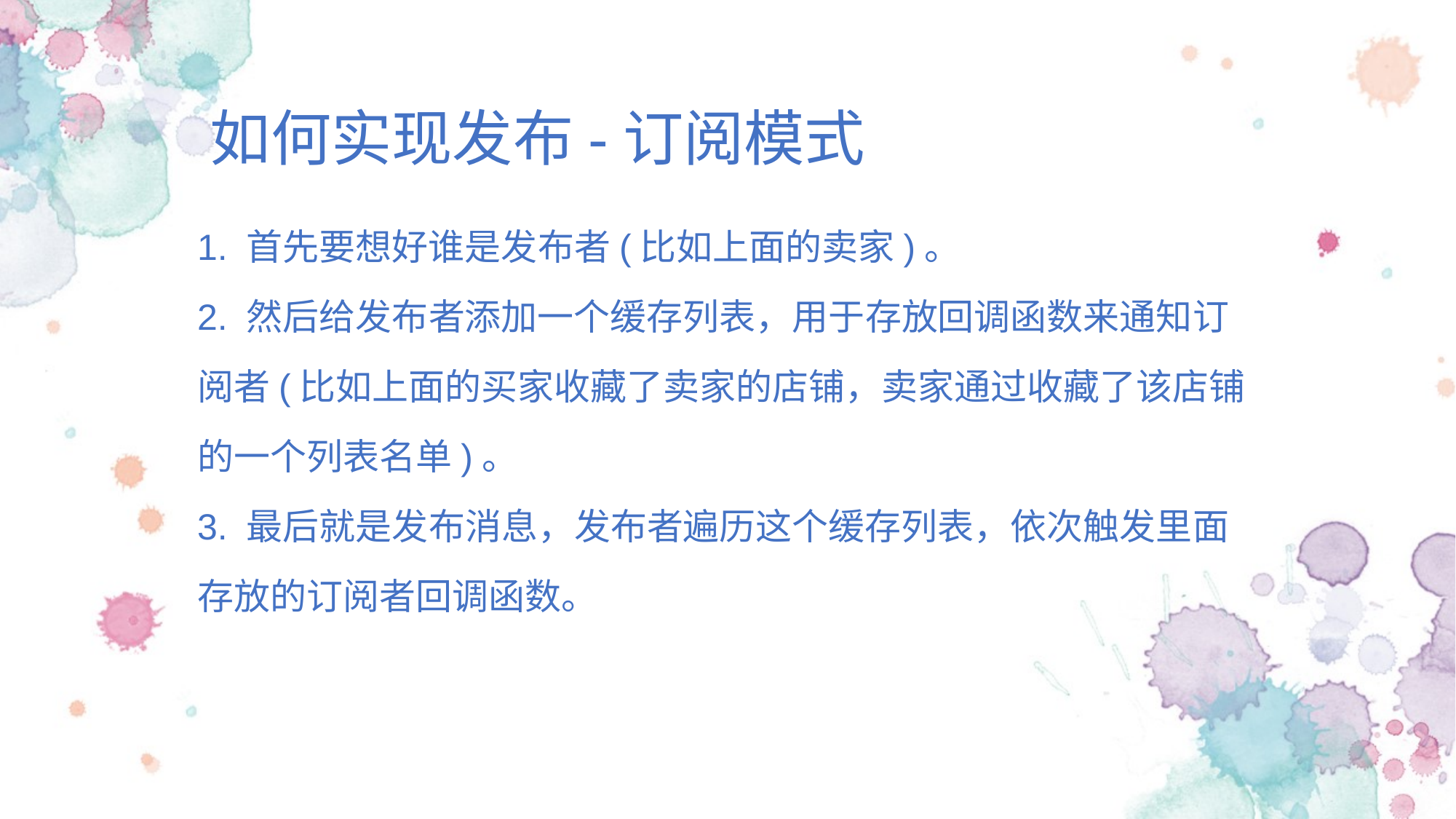

如何实现发布-订阅模式
1. 首先要想好谁是发布者(比如上面的卖家)。
2. 然后给发布者添加一个缓存列表，用于存放回调函数来通知订阅者(比如上面的买家收藏了卖家的店铺，卖家通过收藏了该店铺的一个列表名单)。
3. 最后就是发布消息，发布者遍历这个缓存列表，依次触发里面存放的订阅者回调函数。